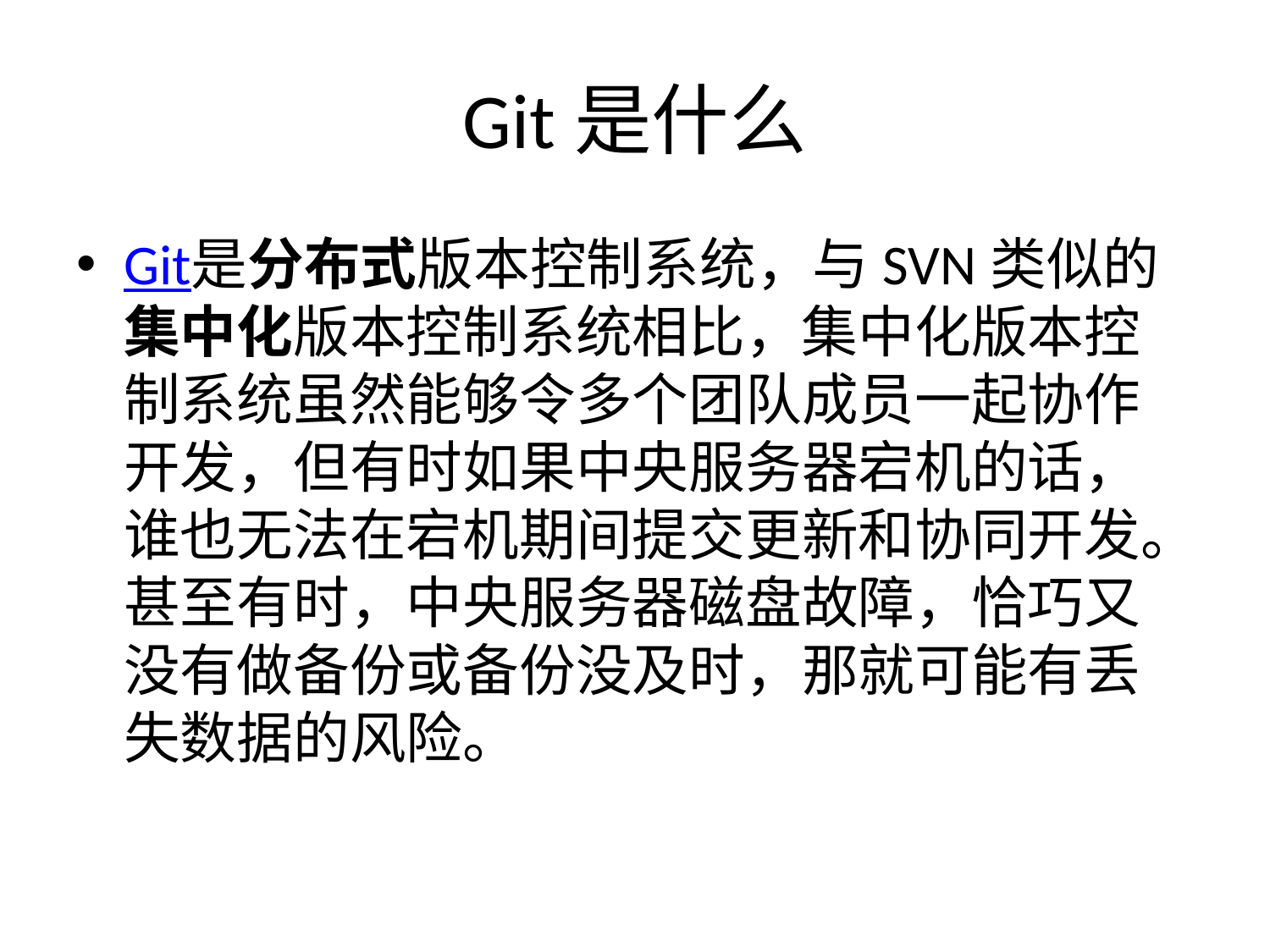

# Git是什么
Git是分布式版本控制系统，与SVN类似的集中化版本控制系统相比，集中化版本控制系统虽然能够令多个团队成员一起协作开发，但有时如果中央服务器宕机的话，谁也无法在宕机期间提交更新和协同开发。甚至有时，中央服务器磁盘故障，恰巧又没有做备份或备份没及时，那就可能有丢失数据的风险。